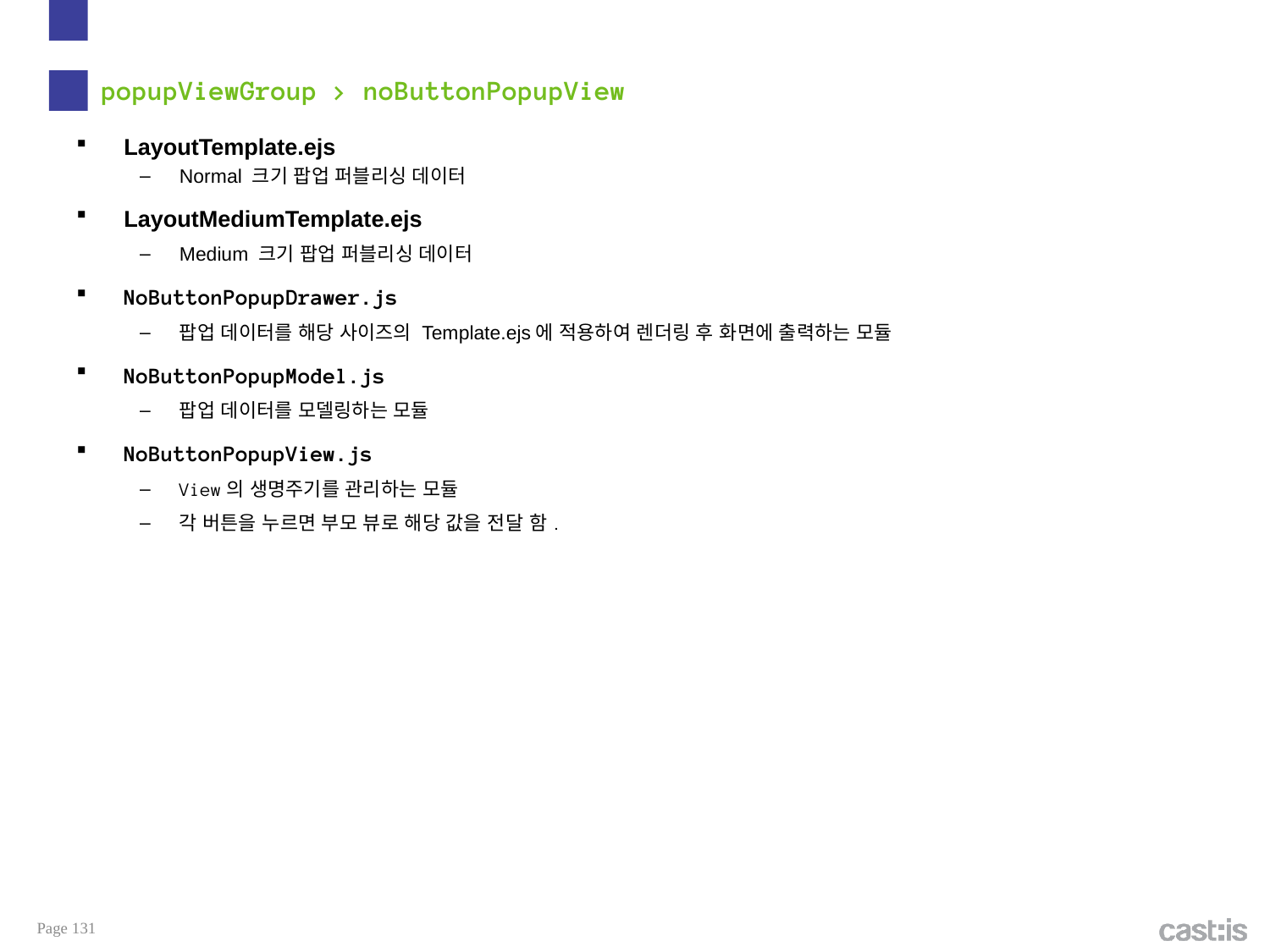

# popupViewGroup > noButtonPopupView
LayoutTemplate.ejs
Normal 크기 팝업 퍼블리싱 데이터

LayoutMediumTemplate.ejs
Medium 크기 팝업 퍼블리싱 데이터

NoButtonPopupDrawer.js
팝업 데이터를 해당 사이즈의 Template.ejs에 적용하여 렌더링 후 화면에 출력하는 모듈

NoButtonPopupModel.js
팝업 데이터를 모델링하는 모듈

NoButtonPopupView.js
View의 생명주기를 관리하는 모듈
각 버튼을 누르면 부모 뷰로 해당 값을 전달 함.

Page 131